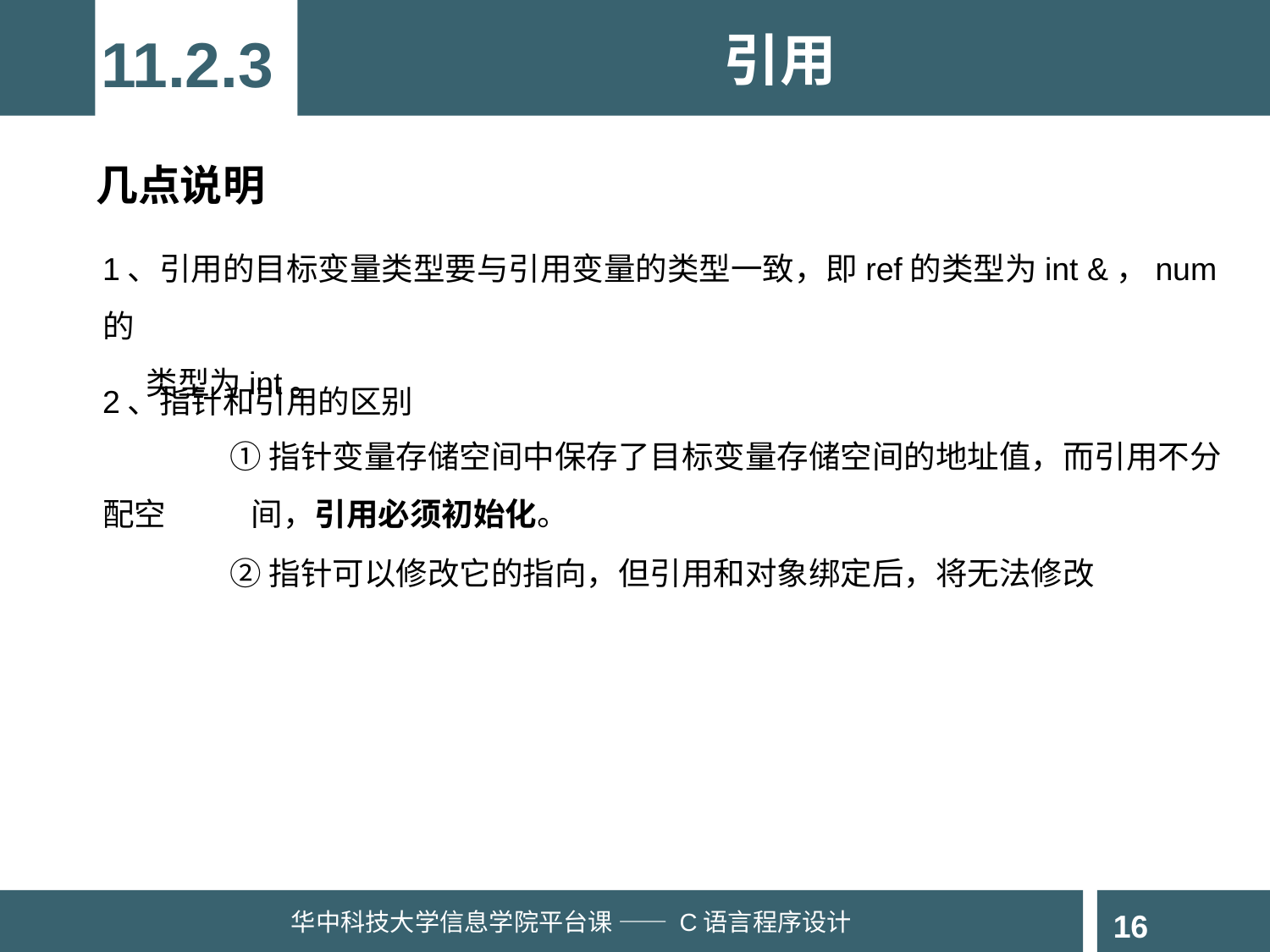

11.2.3
引用
几点说明
1、引用的目标变量类型要与引用变量的类型一致，即ref的类型为int &，num的
     类型为int。
2、指针和引用的区别
	①指针变量存储空间中保存了目标变量存储空间的地址值，而引用不分配空	   间，引用必须初始化。

	②指针可以修改它的指向，但引用和对象绑定后，将无法修改